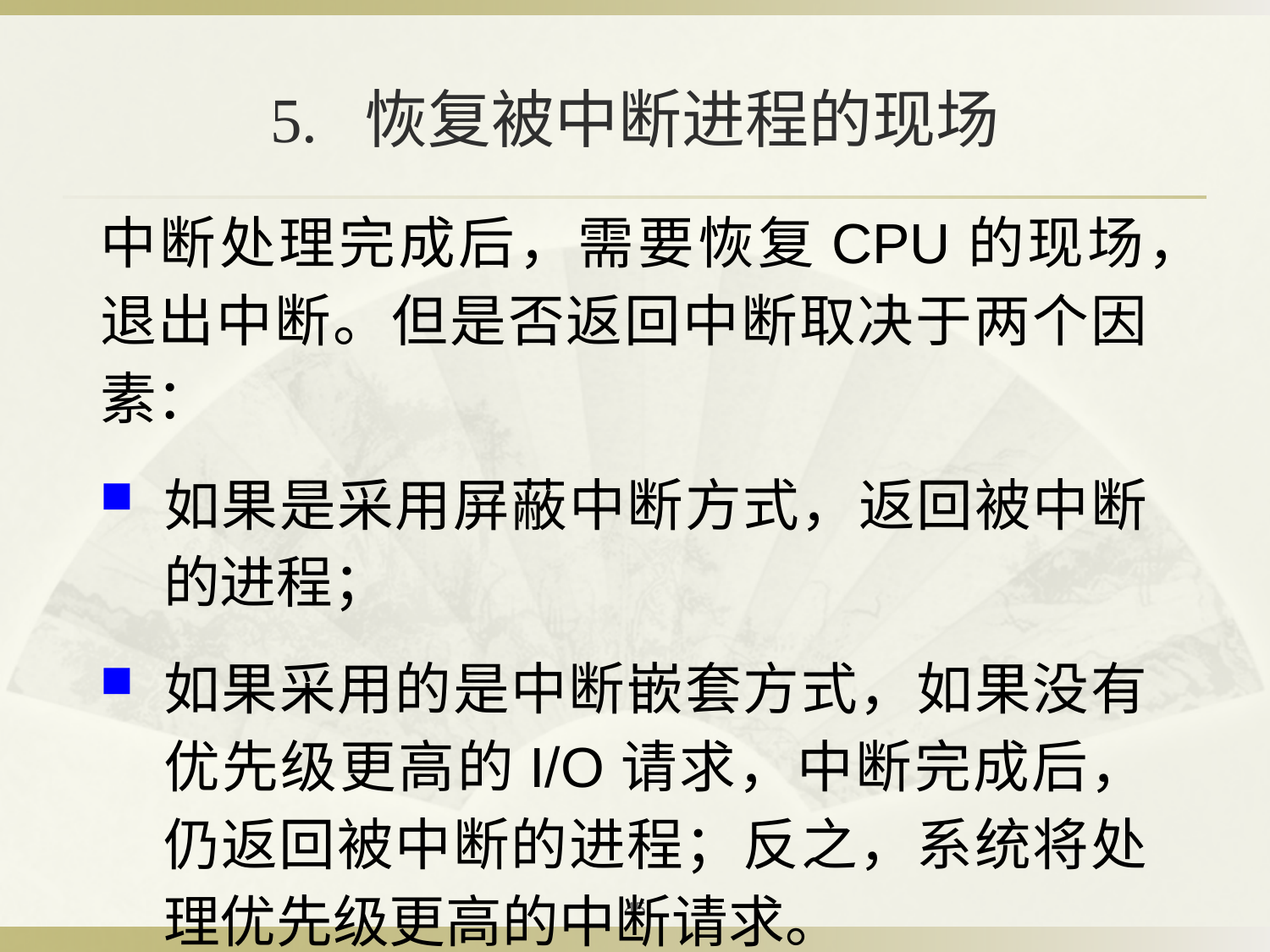

# 5.  恢复被中断进程的现场
中断处理完成后，需要恢复CPU的现场，退出中断。但是否返回中断取决于两个因素：
如果是采用屏蔽中断方式，返回被中断的进程；
如果采用的是中断嵌套方式，如果没有优先级更高的I/O请求，中断完成后，仍返回被中断的进程；反之，系统将处理优先级更高的中断请求。
45